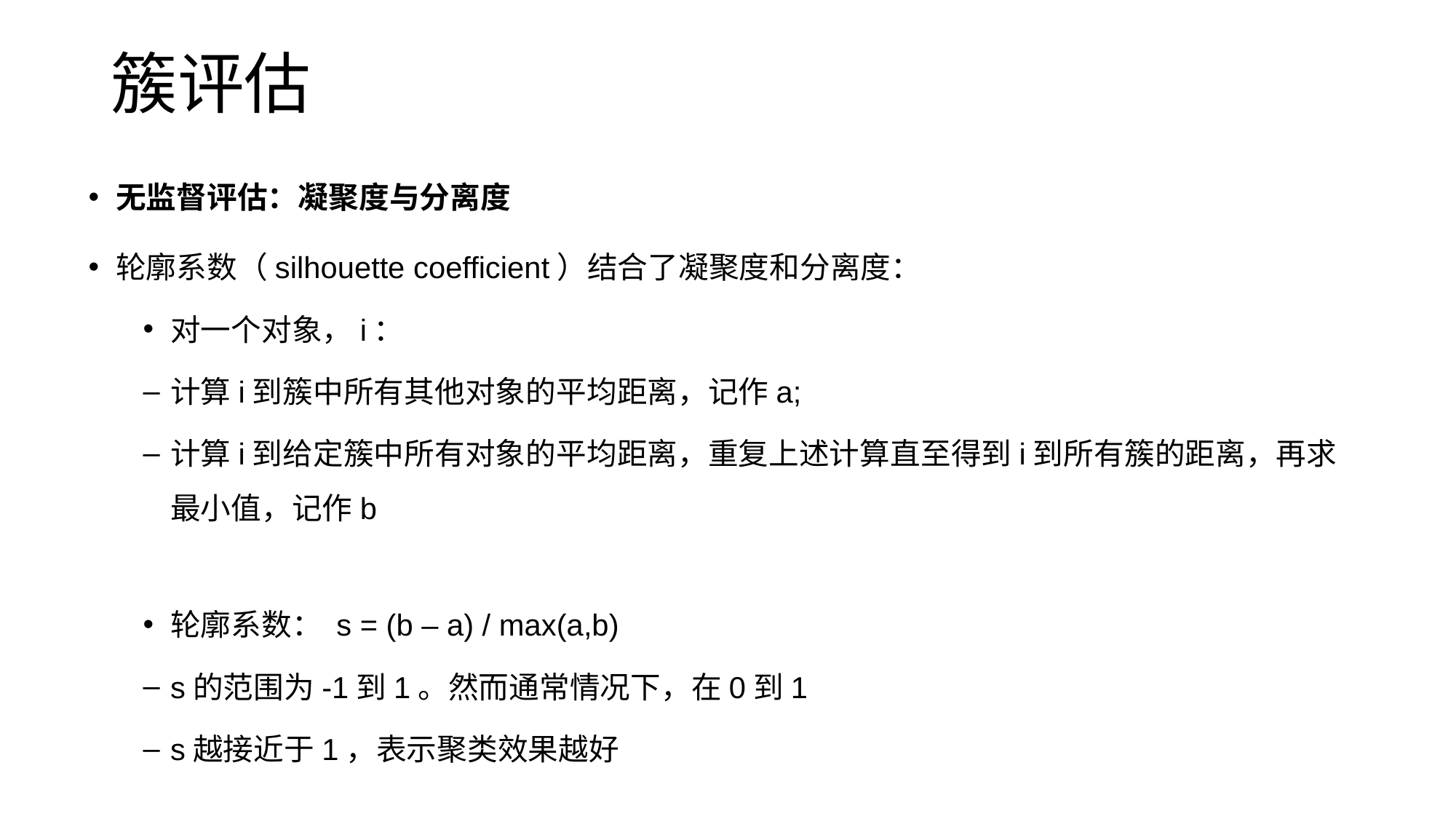

# 簇评估
无监督评估：凝聚度与分离度
轮廓系数（silhouette coefficient）结合了凝聚度和分离度：
对一个对象，i：
计算i到簇中所有其他对象的平均距离，记作a;
计算i到给定簇中所有对象的平均距离，重复上述计算直至得到i到所有簇的距离，再求最小值，记作b

轮廓系数： s = (b – a) / max(a,b)
s的范围为-1到1。然而通常情况下，在0到1
s越接近于1，表示聚类效果越好